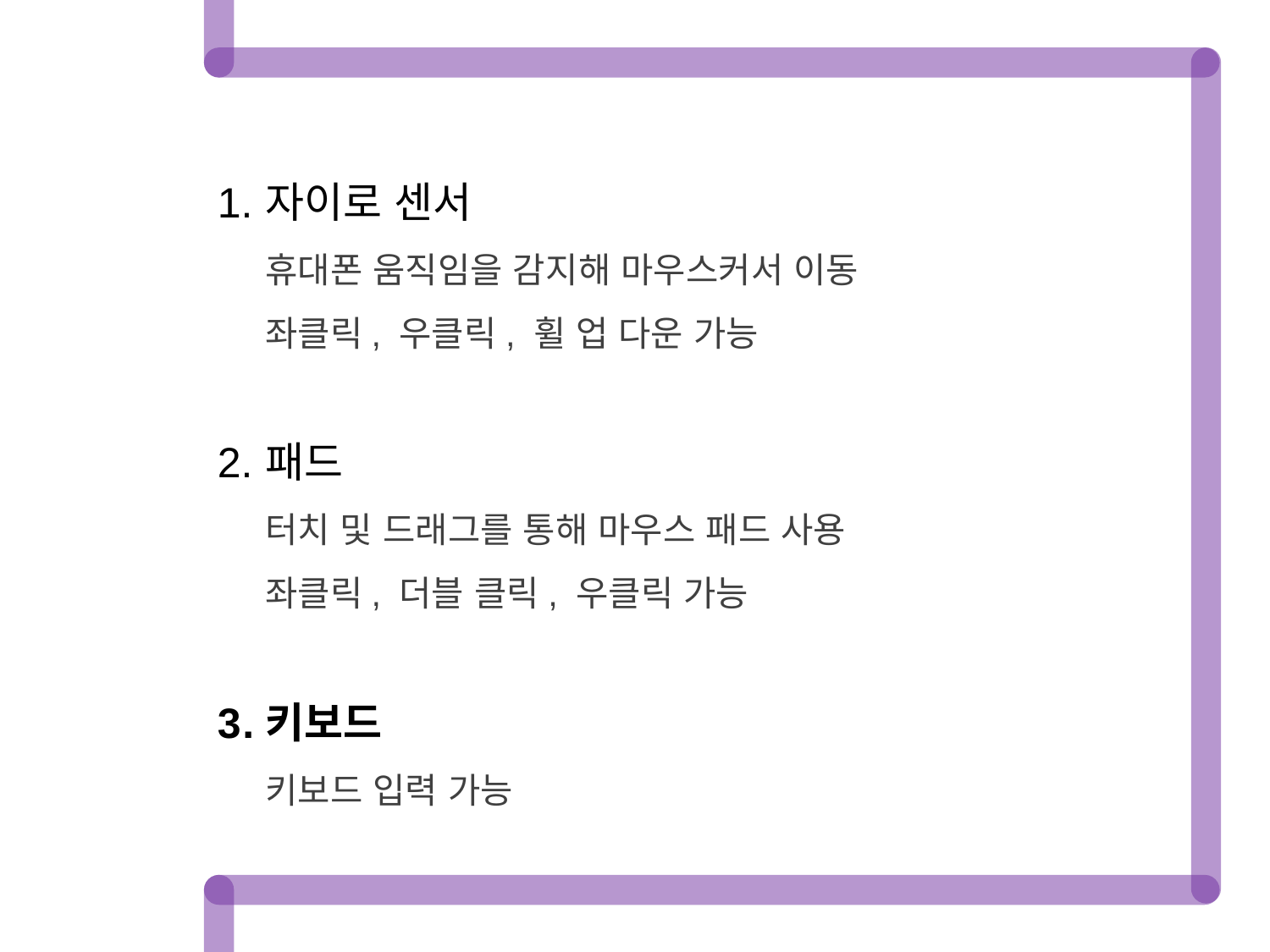

자이로 센서
휴대폰 움직임을 감지해 마우스커서 이동
좌클릭, 우클릭, 휠 업 다운 가능

패드
터치 및 드래그를 통해 마우스 패드 사용
좌클릭, 더블 클릭, 우클릭 가능

키보드
키보드 입력 가능